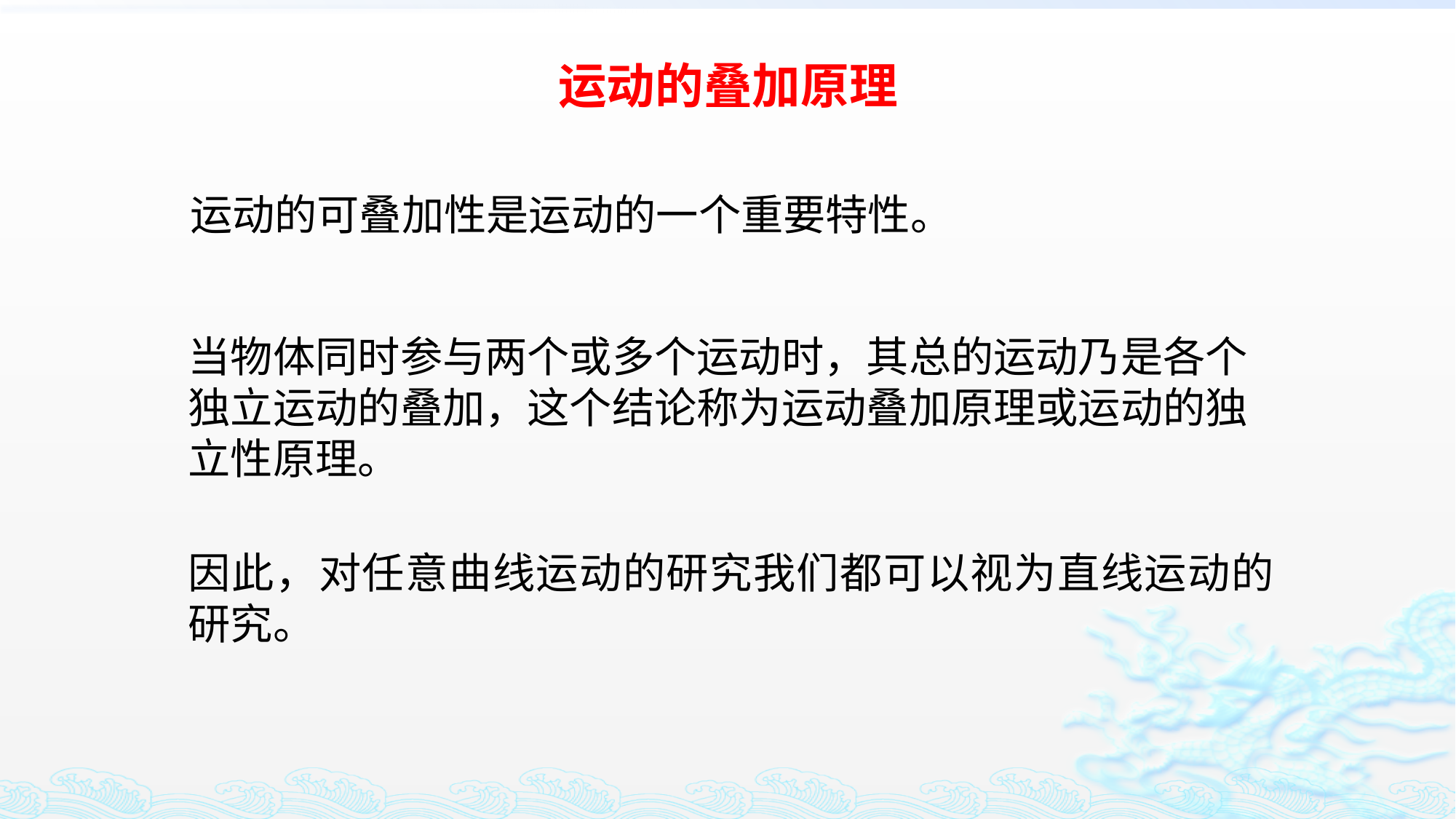

运动的叠加原理
运动的可叠加性是运动的一个重要特性。
当物体同时参与两个或多个运动时，其总的运动乃是各个独立运动的叠加，这个结论称为运动叠加原理或运动的独立性原理。
因此，对任意曲线运动的研究我们都可以视为直线运动的研究。